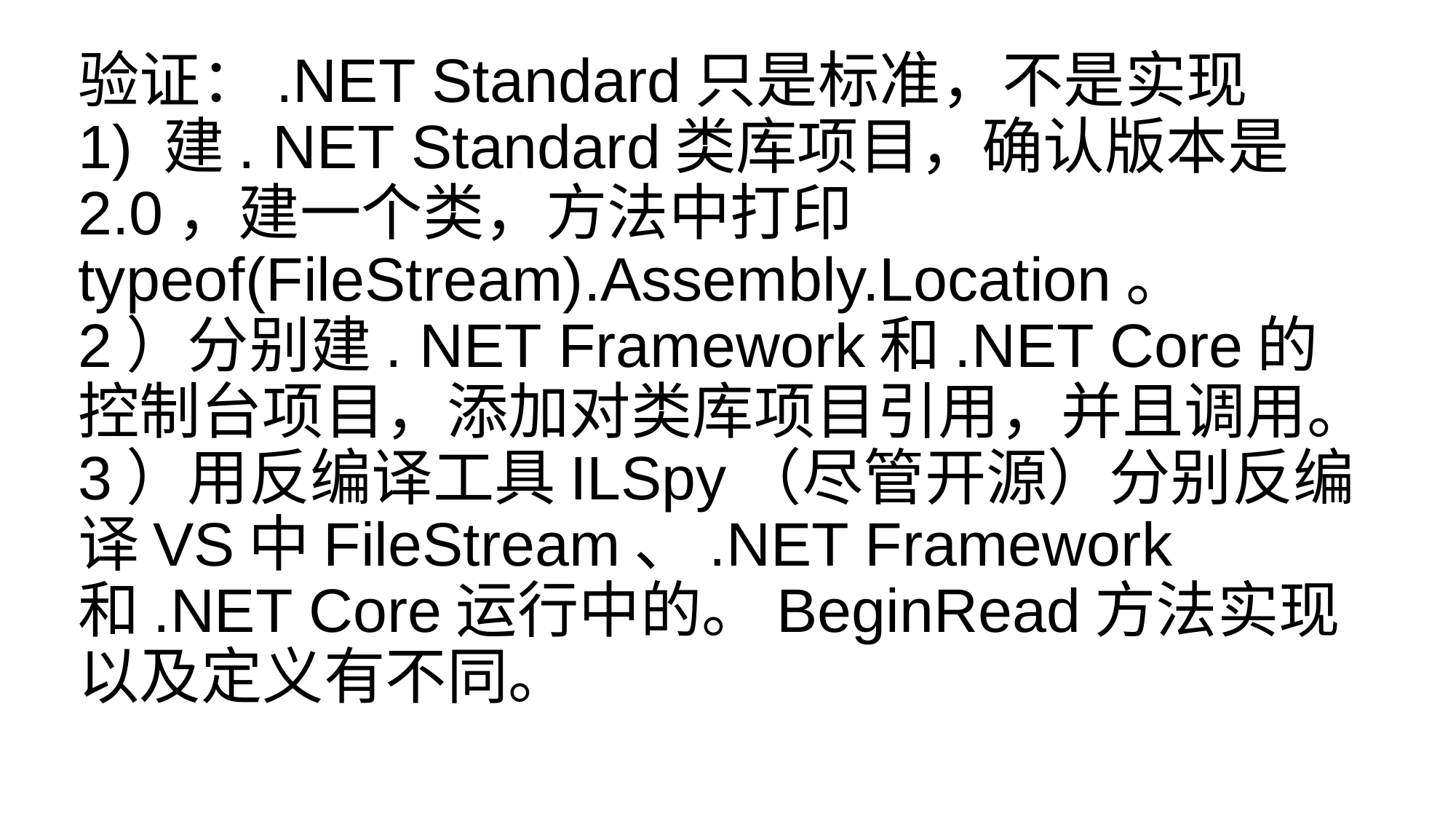

# 验证：.NET Standard只是标准，不是实现 1) 建. NET Standard类库项目，确认版本是2.0，建一个类，方法中打印typeof(FileStream).Assembly.Location。 2）分别建. NET Framework和.NET Core的控制台项目，添加对类库项目引用，并且调用。 3）用反编译工具ILSpy（尽管开源）分别反编译VS中FileStream、.NET Framework和.NET Core运行中的。BeginRead方法实现以及定义有不同。